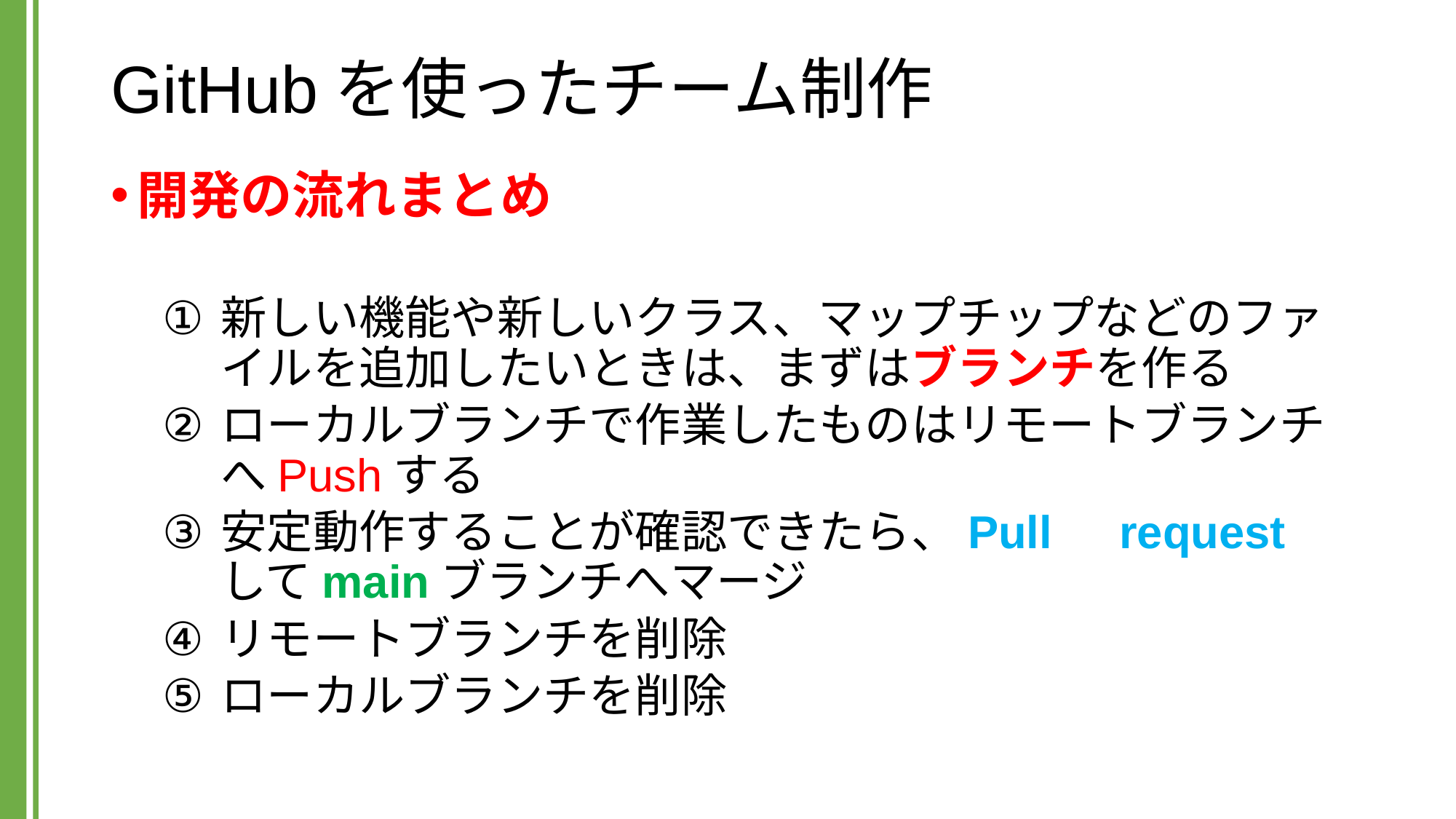

# GitHubを使ったチーム制作
開発の流れまとめ
新しい機能や新しいクラス、マップチップなどのファイルを追加したいときは、まずはブランチを作る
ローカルブランチで作業したものはリモートブランチへPushする
安定動作することが確認できたら、Pull　request してmainブランチへマージ
リモートブランチを削除
ローカルブランチを削除